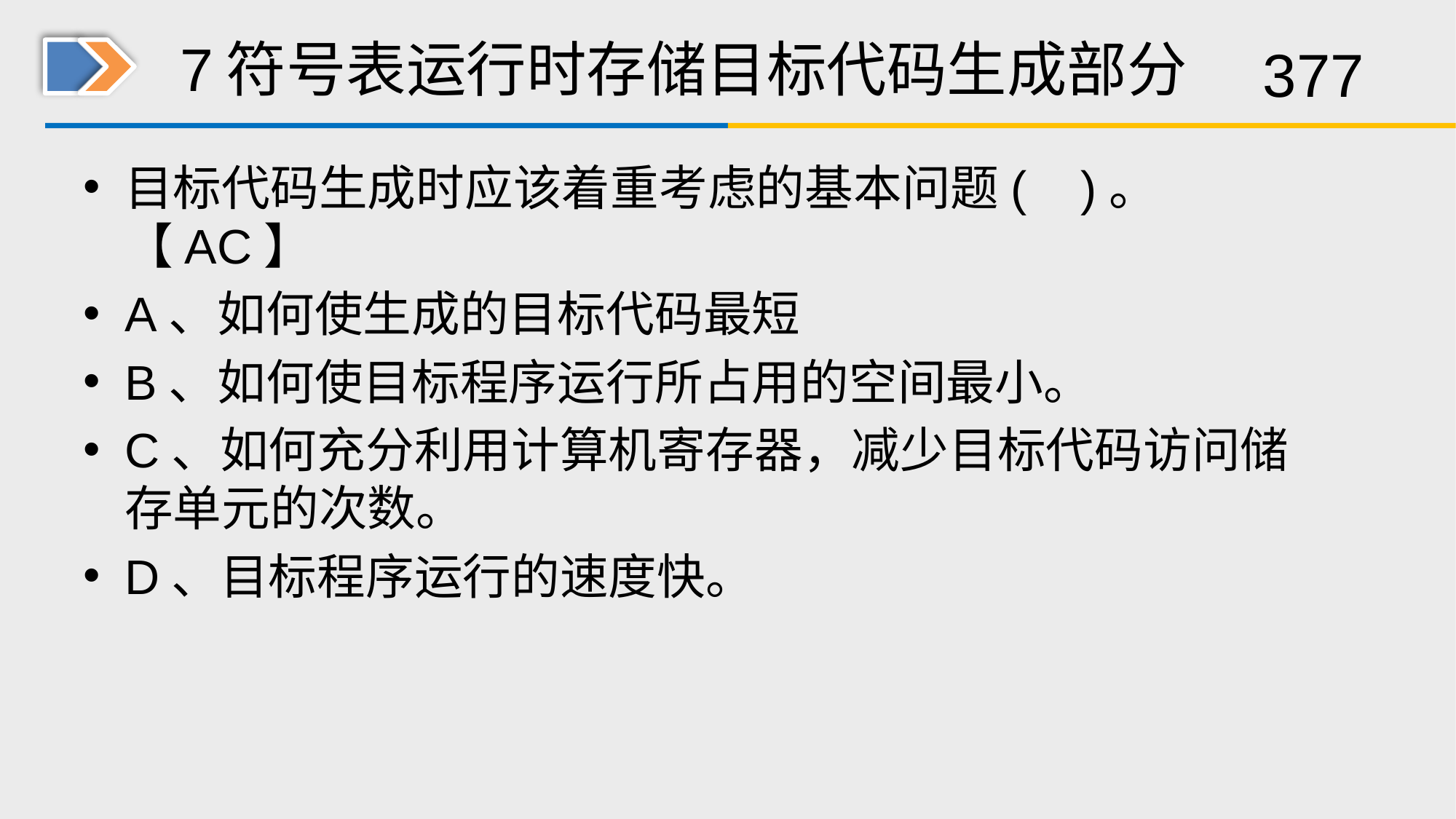

# 7符号表运行时存储目标代码生成部分
377
目标代码生成时应该着重考虑的基本问题(    )。【AC】
A、如何使生成的目标代码最短
B、如何使目标程序运行所占用的空间最小。
C、如何充分利用计算机寄存器，减少目标代码访问储存单元的次数。
D、目标程序运行的速度快。